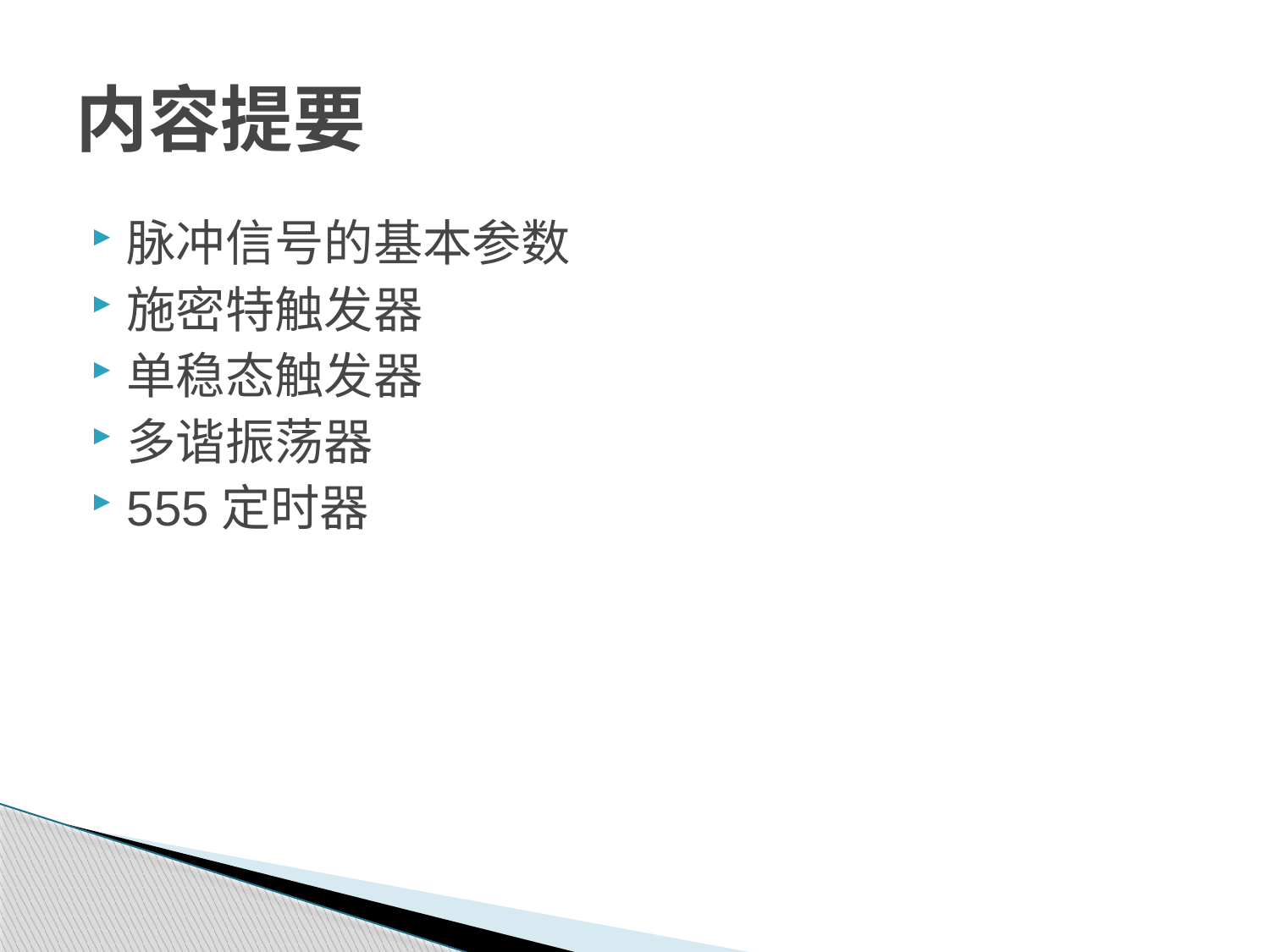

# 内容提要
脉冲信号的基本参数
施密特触发器
单稳态触发器
多谐振荡器
555定时器